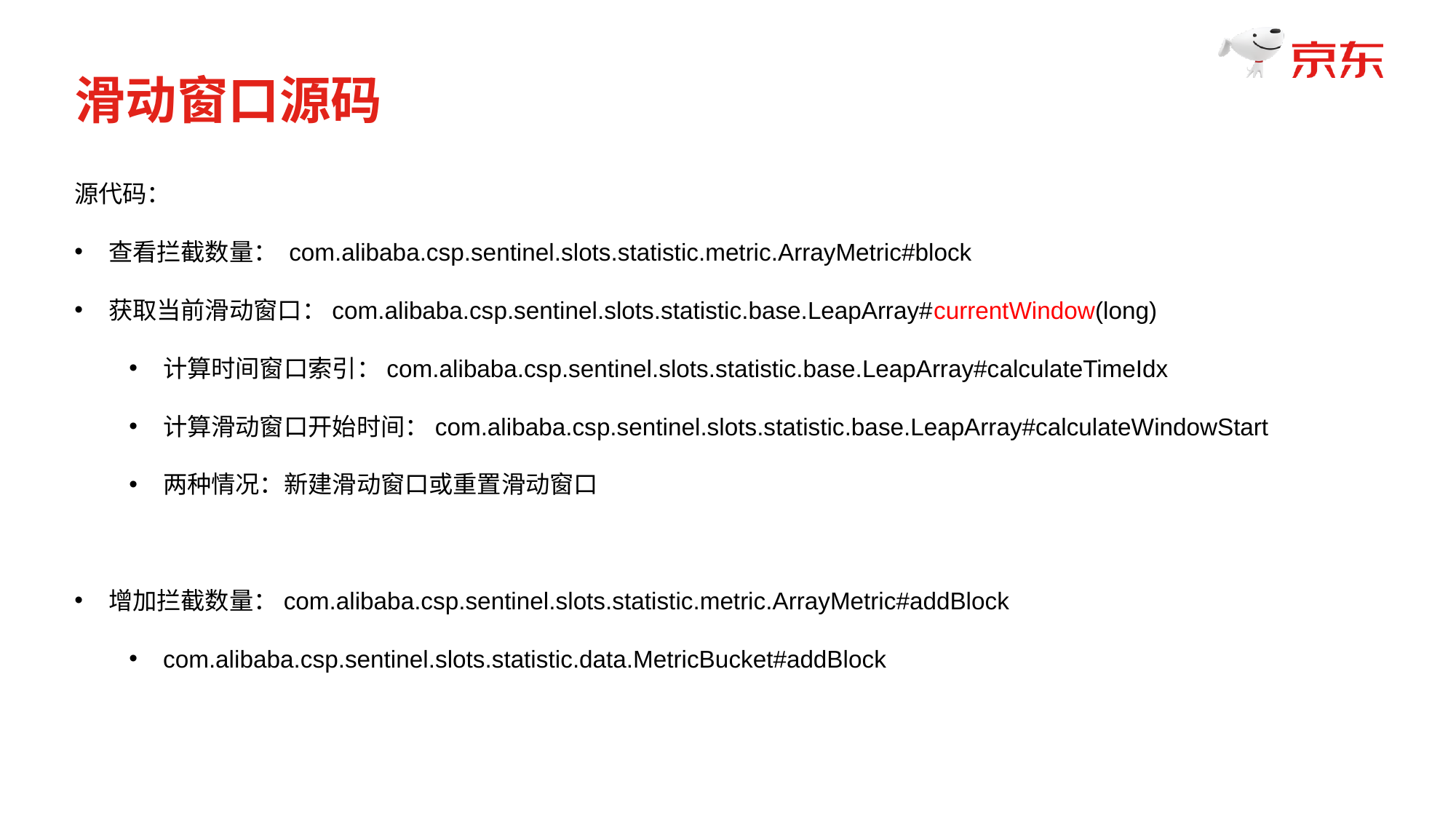

滑动窗口源码
源代码：
查看拦截数量： com.alibaba.csp.sentinel.slots.statistic.metric.ArrayMetric#block
获取当前滑动窗口：com.alibaba.csp.sentinel.slots.statistic.base.LeapArray#currentWindow(long)
计算时间窗口索引：com.alibaba.csp.sentinel.slots.statistic.base.LeapArray#calculateTimeIdx
计算滑动窗口开始时间：com.alibaba.csp.sentinel.slots.statistic.base.LeapArray#calculateWindowStart
两种情况：新建滑动窗口或重置滑动窗口

增加拦截数量：com.alibaba.csp.sentinel.slots.statistic.metric.ArrayMetric#addBlock
com.alibaba.csp.sentinel.slots.statistic.data.MetricBucket#addBlock